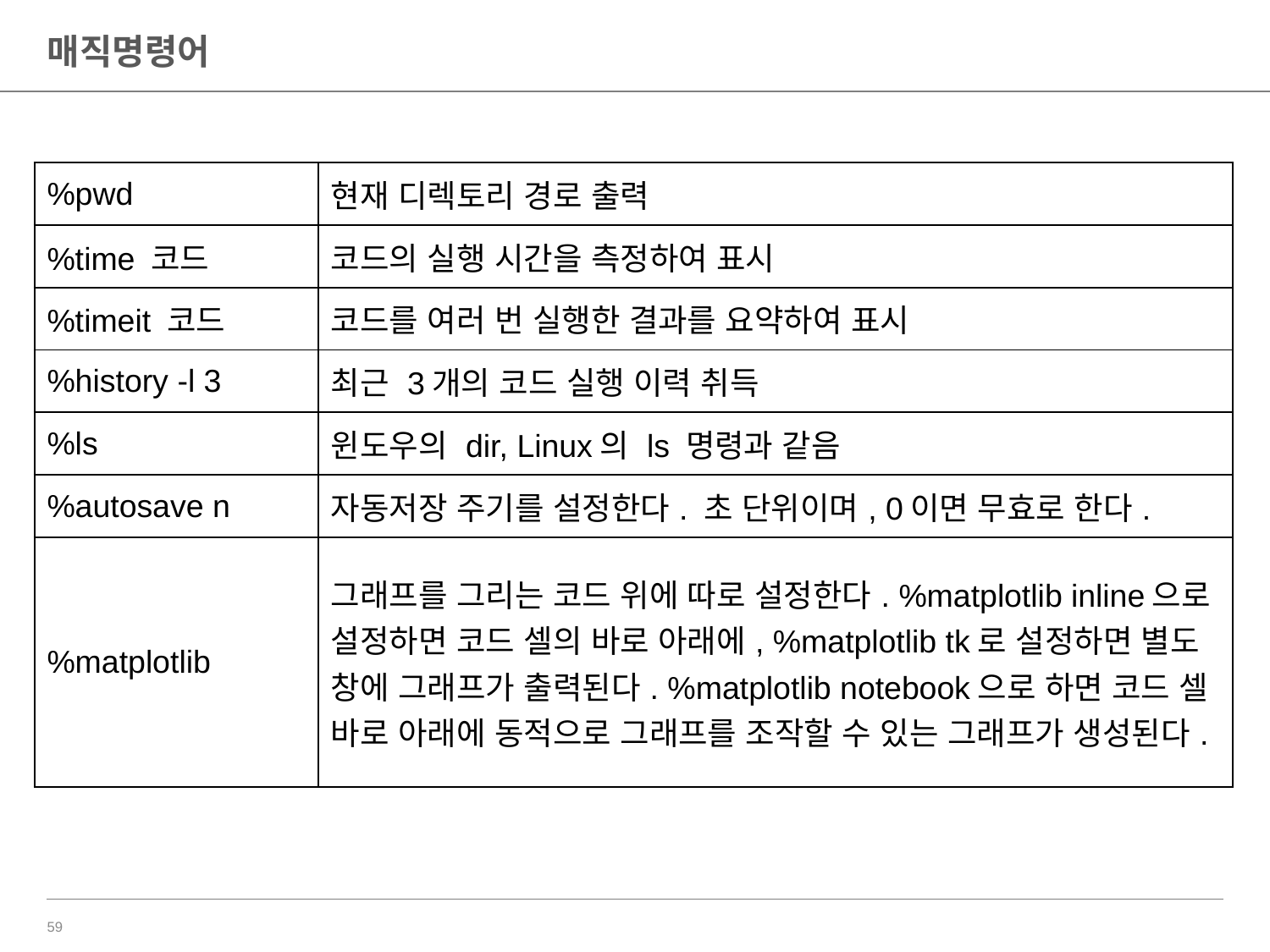

# 매직명령어
| %pwd | 현재 디렉토리 경로 출력 |
| --- | --- |
| %time 코드 | 코드의 실행 시간을 측정하여 표시 |
| %timeit 코드 | 코드를 여러 번 실행한 결과를 요약하여 표시 |
| %history -l 3 | 최근 3개의 코드 실행 이력 취득 |
| %ls | 윈도우의 dir, Linux의 ls 명령과 같음 |
| %autosave n | 자동저장 주기를 설정한다. 초 단위이며, 0이면 무효로 한다. |
| %matplotlib | 그래프를 그리는 코드 위에 따로 설정한다. %matplotlib inline으로 설정하면 코드 셀의 바로 아래에, %matplotlib tk로 설정하면 별도 창에 그래프가 출력된다. %matplotlib notebook으로 하면 코드 셀 바로 아래에 동적으로 그래프를 조작할 수 있는 그래프가 생성된다. |